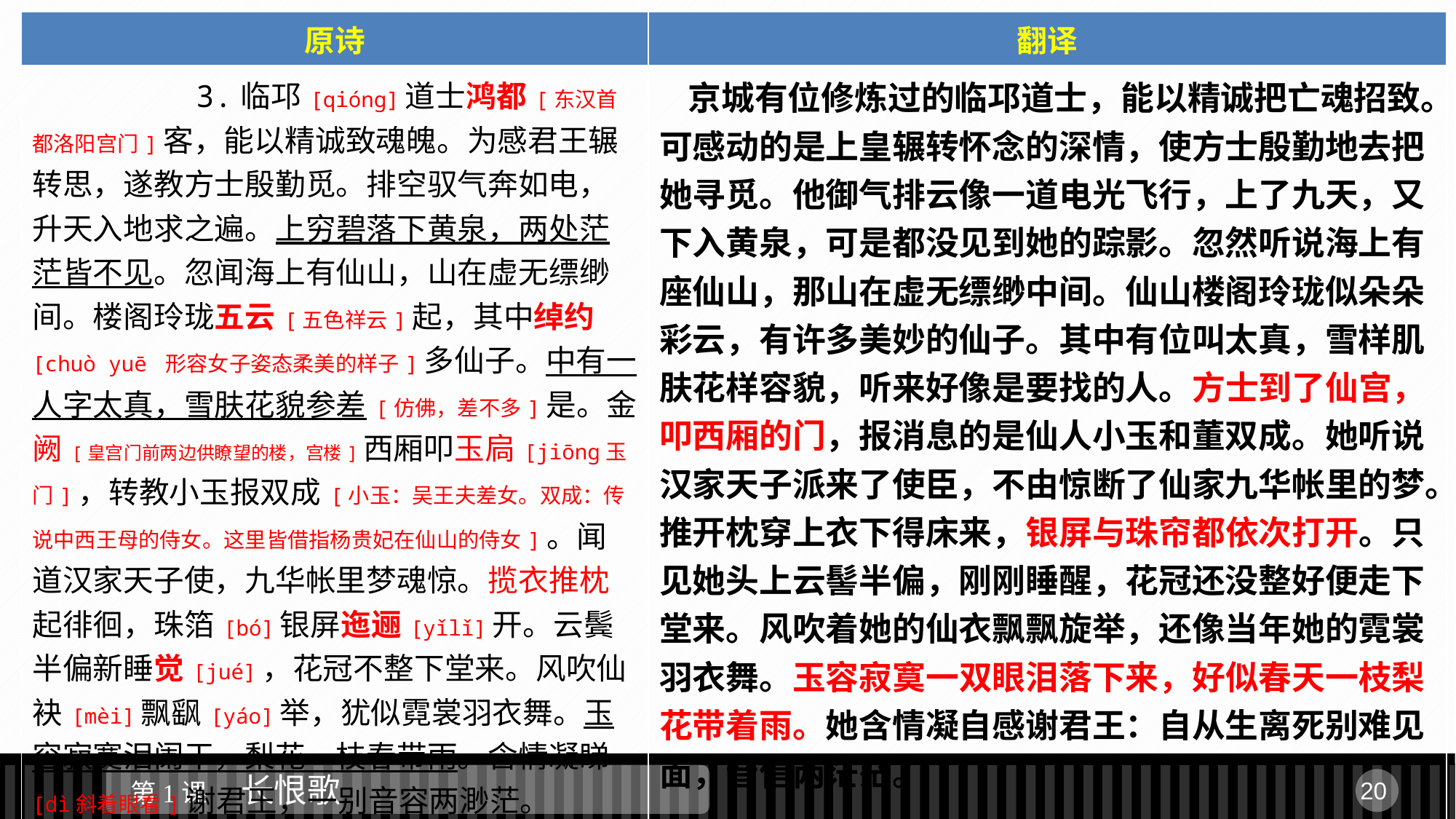

| 原诗 | 翻译 |
| --- | --- |
| 3.临邛[qióng]道士鸿都[东汉首都洛阳宫门]客，能以精诚致魂魄。为感君王辗转思，遂教方士殷勤觅。排空驭气奔如电，升天入地求之遍。上穷碧落下黄泉，两处茫茫皆不见。忽闻海上有仙山，山在虚无缥缈间。楼阁玲珑五云[五色祥云]起，其中绰约[chuò yuē 形容女子姿态柔美的样子]多仙子。中有一人字太真，雪肤花貌参差[仿佛，差不多]是。金阙[皇宫门前两边供瞭望的楼，宫楼]西厢叩玉扃[jiōng玉门]，转教小玉报双成[小玉：吴王夫差女。双成：传说中西王母的侍女。这里皆借指杨贵妃在仙山的侍女]。闻道汉家天子使，九华帐里梦魂惊。揽衣推枕起徘徊，珠箔[bó]银屏迤逦[yǐlǐ]开。云鬓半偏新睡觉[jué]，花冠不整下堂来。风吹仙袂[mèi]飘飖[yáo]举，犹似霓裳羽衣舞。玉容寂寞泪阑干，梨花一枝春带雨。含情凝睇[dì斜着眼看]谢君王，一别音容两渺茫。 | 京城有位修炼过的临邛道士，能以精诚把亡魂招致。可感动的是上皇辗转怀念的深情，使方士殷勤地去把她寻觅。他御气排云像一道电光飞行，上了九天，又下入黄泉，可是都没见到她的踪影。忽然听说海上有座仙山，那山在虚无缥缈中间。仙山楼阁玲珑似朵朵彩云，有许多美妙的仙子。其中有位叫太真，雪样肌肤花样容貌，听来好像是要找的人。方士到了仙宫，叩西厢的门，报消息的是仙人小玉和董双成。她听说汉家天子派来了使臣，不由惊断了仙家九华帐里的梦。推开枕穿上衣下得床来，银屏与珠帘都依次打开。只见她头上云髻半偏，刚刚睡醒，花冠还没整好便走下堂来。风吹着她的仙衣飘飘旋举，还像当年她的霓裳羽衣舞。玉容寂寞一双眼泪落下来，好似春天一枝梨花带着雨。她含情凝自感谢君王：自从生离死别难见面，音信两茫茫。 |